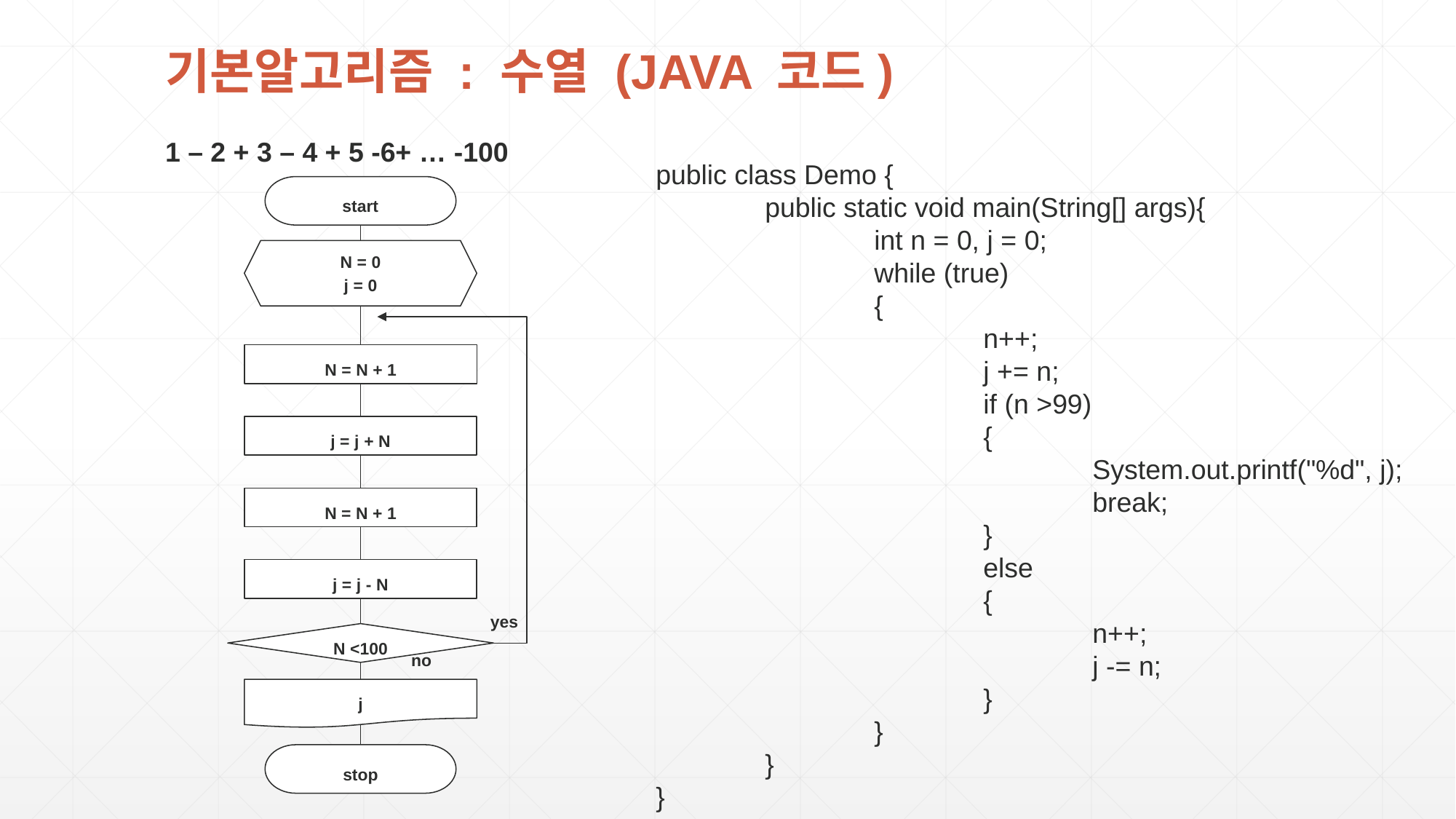

기본알고리즘 : 수열 (JAVA 코드)
1 – 2 + 3 – 4 + 5 -6+ … -100
public class Demo {
	public static void main(String[] args){
		int n = 0, j = 0;
		while (true)
		{
			n++;
			j += n;
			if (n >99)
			{
				System.out.printf("%d", j);
				break;
			}
			else
			{
				n++;
				j -= n;
			}
		}
	}
}
start
N = 0
j = 0
N = N + 1
j = j + N
N = N + 1
j = j - N
yes
N <100
no
j
stop